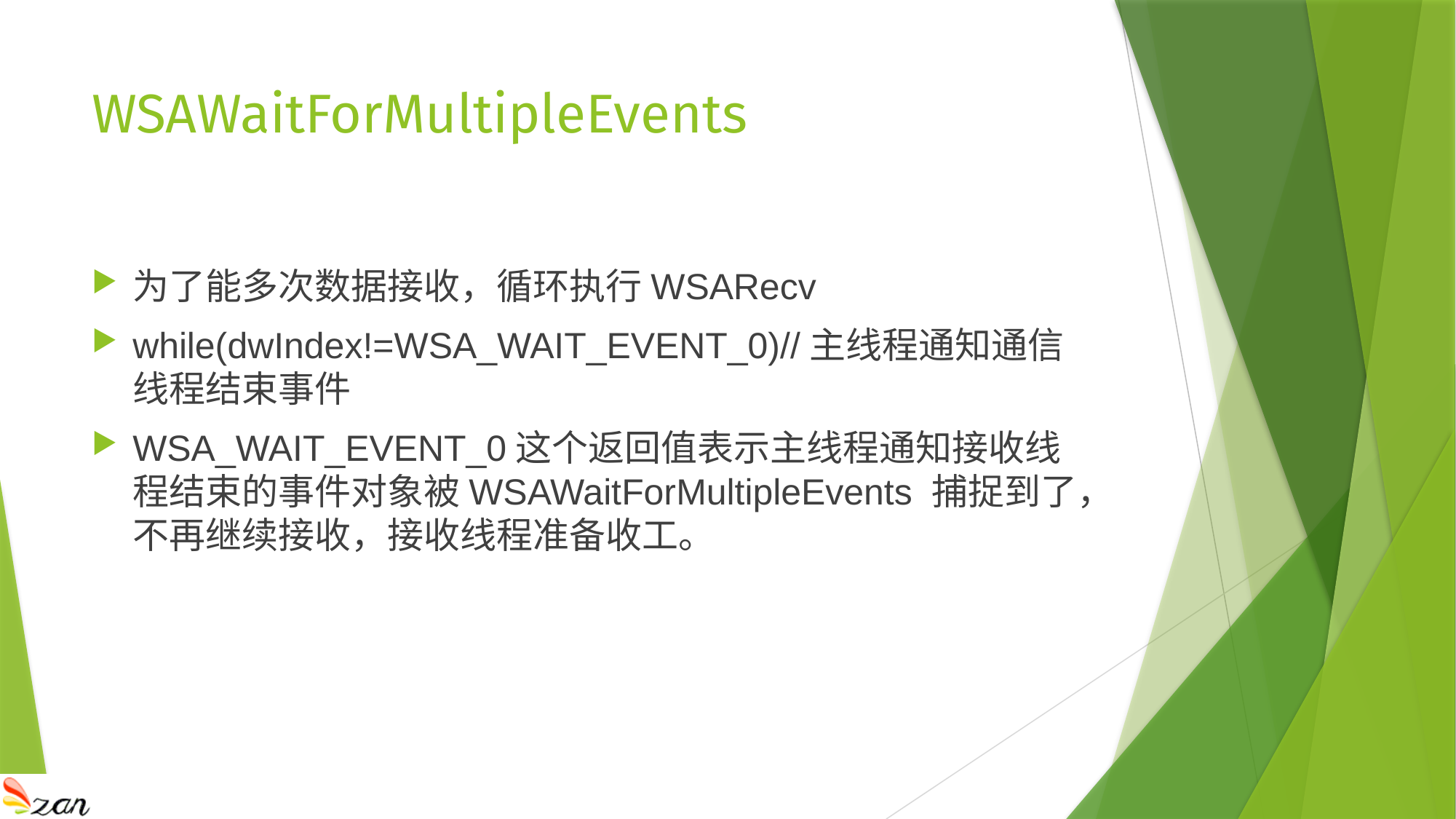

# WSAWaitForMultipleEvents
为了能多次数据接收，循环执行WSARecv
while(dwIndex!=WSA_WAIT_EVENT_0)//主线程通知通信线程结束事件
WSA_WAIT_EVENT_0这个返回值表示主线程通知接收线程结束的事件对象被WSAWaitForMultipleEvents 捕捉到了，不再继续接收，接收线程准备收工。